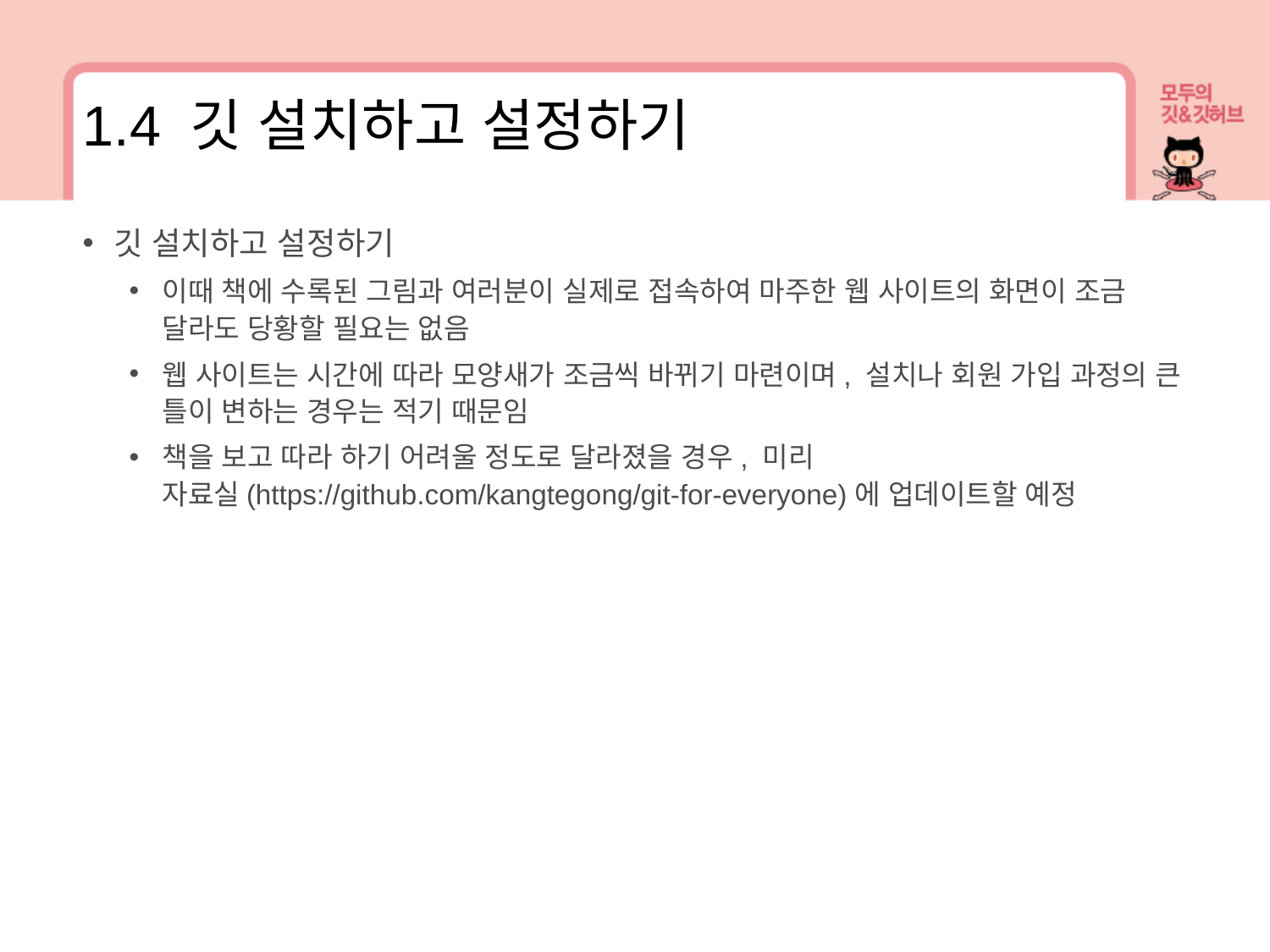

1.4 깃 설치하고 설정하기
깃 설치하고 설정하기
이때 책에 수록된 그림과 여러분이 실제로 접속하여 마주한 웹 사이트의 화면이 조금 달라도 당황할 필요는 없음
웹 사이트는 시간에 따라 모양새가 조금씩 바뀌기 마련이며, 설치나 회원 가입 과정의 큰 틀이 변하는 경우는 적기 때문임
책을 보고 따라 하기 어려울 정도로 달라졌을 경우, 미리 자료실(https://github.com/kangtegong/git-for-everyone)에 업데이트할 예정